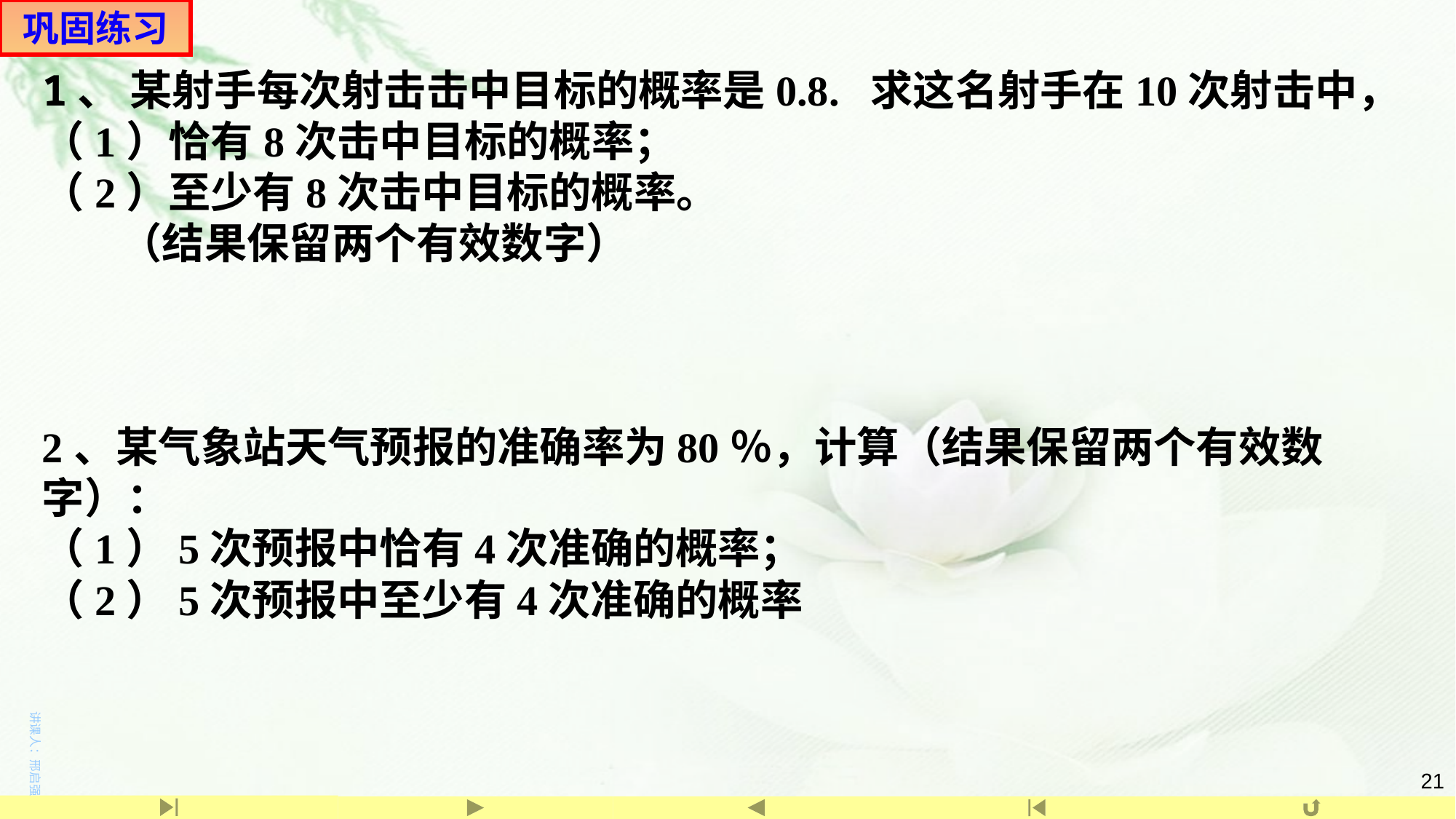

巩固练习
1、 某射手每次射击击中目标的概率是0.8.  求这名射手在10次射击中，
（1）恰有8次击中目标的概率；
（2）至少有8次击中目标的概率。
       （结果保留两个有效数字）

2、某气象站天气预报的准确率为80％，计算（结果保留两个有效数字）：
（1）5次预报中恰有4次准确的概率；
（2）5次预报中至少有4次准确的概率